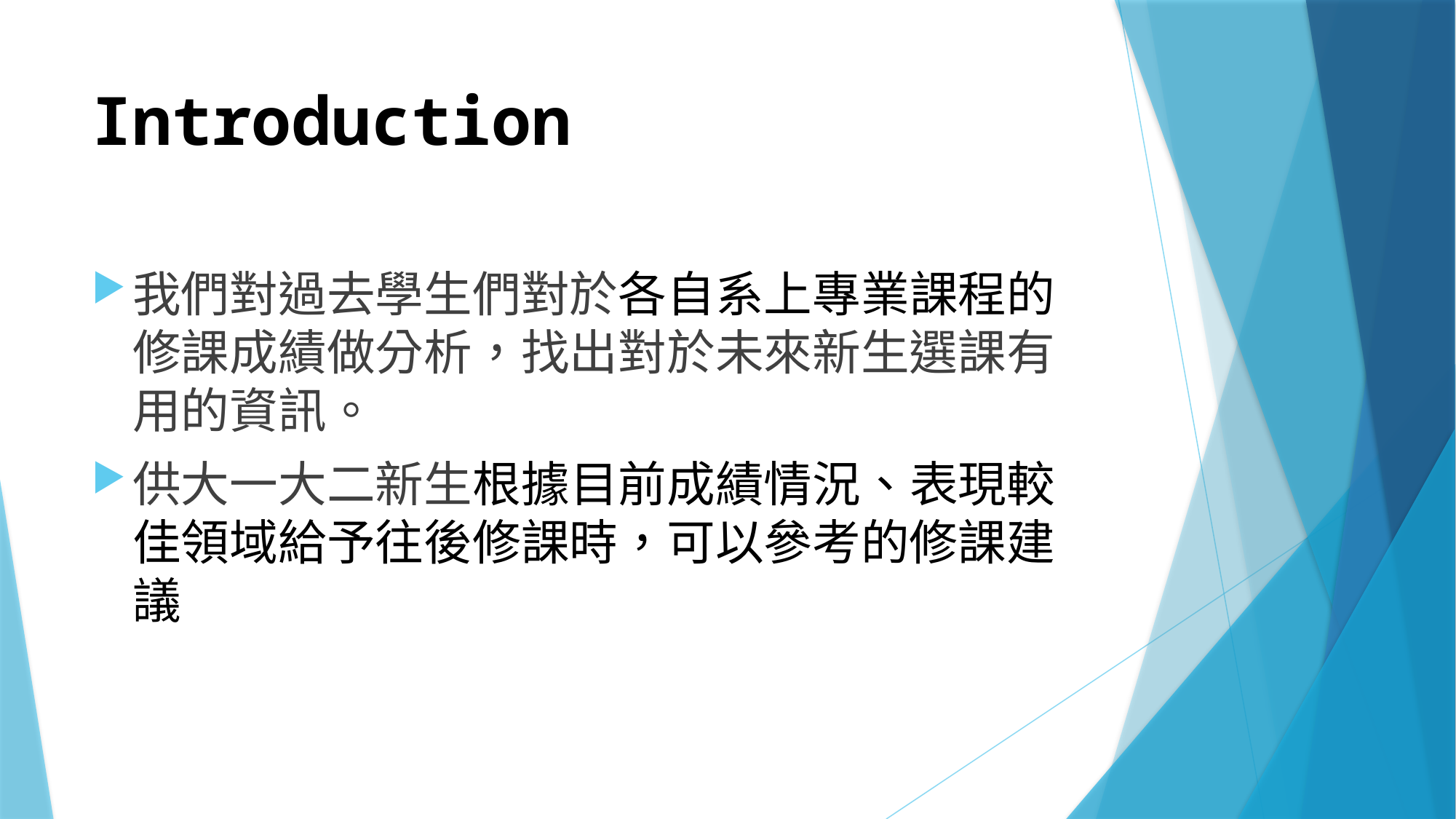

# Introduction
我們對過去學生們對於各自系上專業課程的修課成績做分析，找出對於未來新生選課有用的資訊。
供大一大二新生根據目前成績情況、表現較佳領域給予往後修課時，可以參考的修課建議